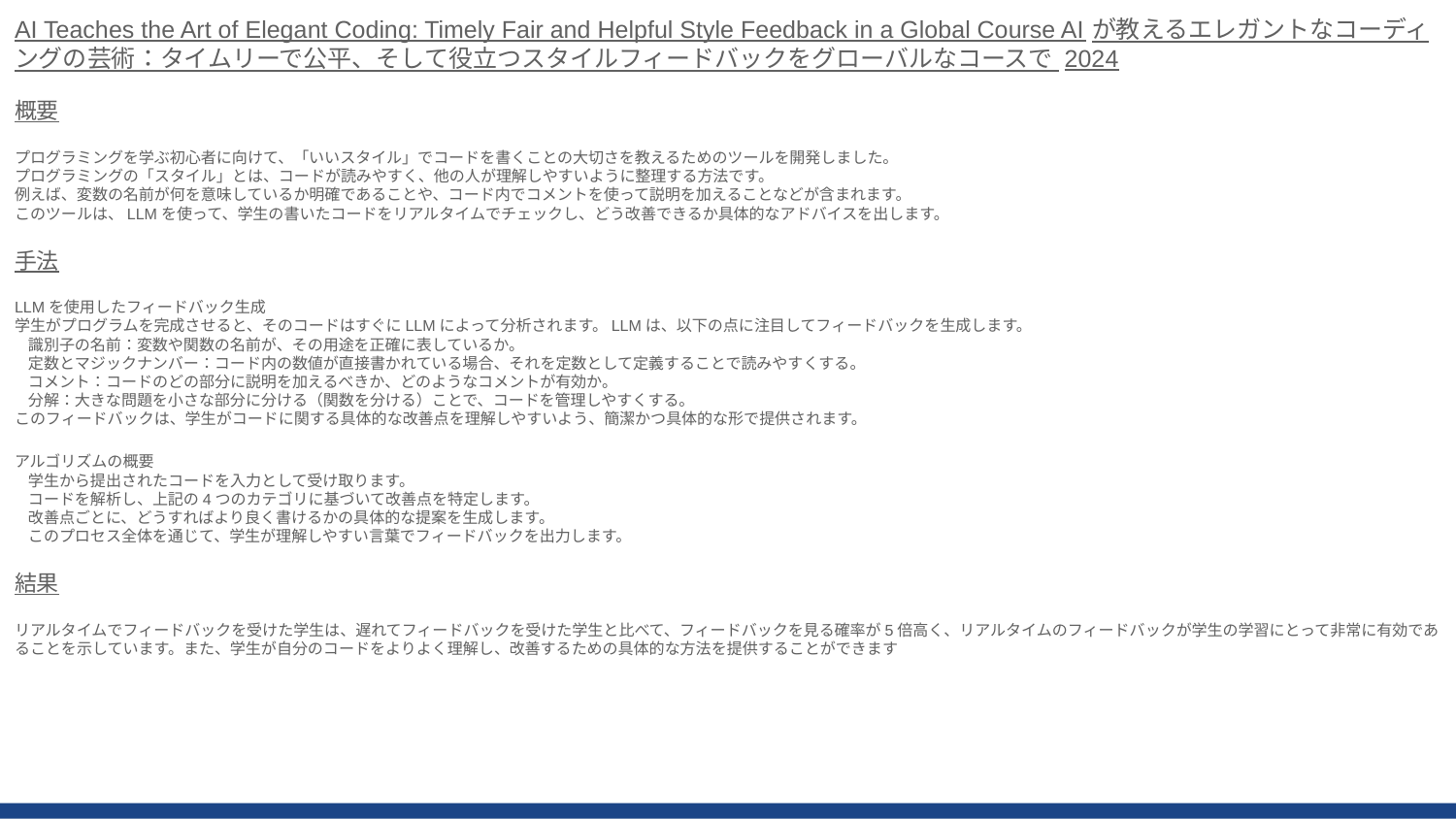

AI Teaches the Art of Elegant Coding: Timely Fair and Helpful Style Feedback in a Global Course AIが教えるエレガントなコーディングの芸術：タイムリーで公平、そして役立つスタイルフィードバックをグローバルなコースで 2024
概要
プログラミングを学ぶ初心者に向けて、「いいスタイル」でコードを書くことの大切さを教えるためのツールを開発しました。
プログラミングの「スタイル」とは、コードが読みやすく、他の人が理解しやすいように整理する方法です。
例えば、変数の名前が何を意味しているか明確であることや、コード内でコメントを使って説明を加えることなどが含まれます。
このツールは、LLMを使って、学生の書いたコードをリアルタイムでチェックし、どう改善できるか具体的なアドバイスを出します。
手法
LLMを使用したフィードバック生成
学生がプログラムを完成させると、そのコードはすぐにLLMによって分析されます。LLMは、以下の点に注目してフィードバックを生成します。
    識別子の名前：変数や関数の名前が、その用途を正確に表しているか。
    定数とマジックナンバー：コード内の数値が直接書かれている場合、それを定数として定義することで読みやすくする。
    コメント：コードのどの部分に説明を加えるべきか、どのようなコメントが有効か。
    分解：大きな問題を小さな部分に分ける（関数を分ける）ことで、コードを管理しやすくする。
このフィードバックは、学生がコードに関する具体的な改善点を理解しやすいよう、簡潔かつ具体的な形で提供されます。
アルゴリズムの概要
    学生から提出されたコードを入力として受け取ります。
    コードを解析し、上記の4つのカテゴリに基づいて改善点を特定します。
    改善点ごとに、どうすればより良く書けるかの具体的な提案を生成します。
    このプロセス全体を通じて、学生が理解しやすい言葉でフィードバックを出力します。
結果
リアルタイムでフィードバックを受けた学生は、遅れてフィードバックを受けた学生と比べて、フィードバックを見る確率が5倍高く、リアルタイムのフィードバックが学生の学習にとって非常に有効であることを示しています。また、学生が自分のコードをよりよく理解し、改善するための具体的な方法を提供することができます